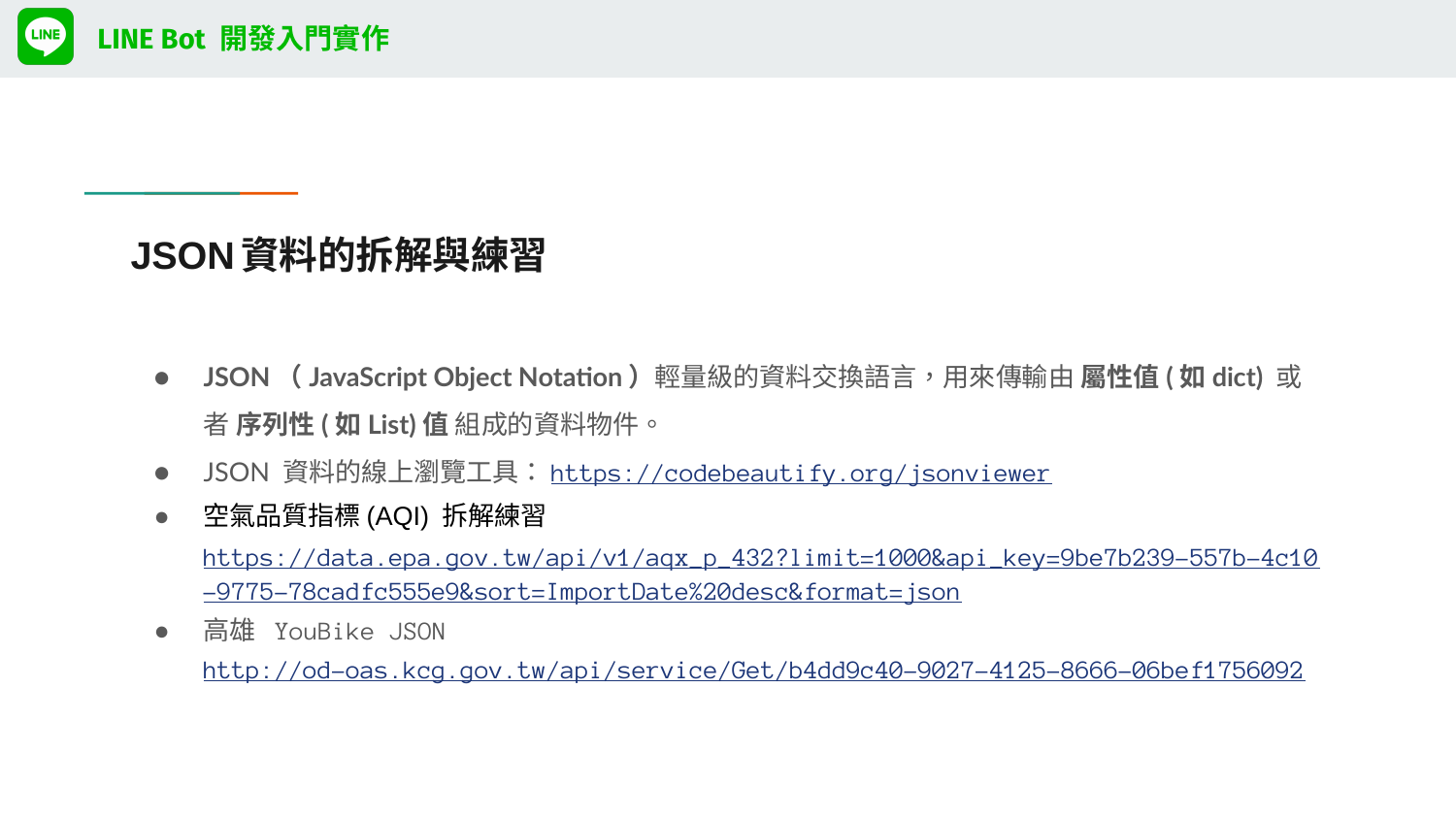

# JSON資料的拆解與練習
JSON（JavaScript Object Notation）輕量級的資料交換語言，用來傳輸由 屬性值(如dict) 或者 序列性(如List)值 組成的資料物件。
JSON 資料的線上瀏覽工具：https://codebeautify.org/jsonviewer
空氣品質指標(AQI) 拆解練習
https://data.epa.gov.tw/api/v1/aqx_p_432?limit=1000&api_key=9be7b239-557b-4c10-9775-78cadfc555e9&sort=ImportDate%20desc&format=json
高雄 YouBike JSON
http://od-oas.kcg.gov.tw/api/service/Get/b4dd9c40-9027-4125-8666-06bef1756092